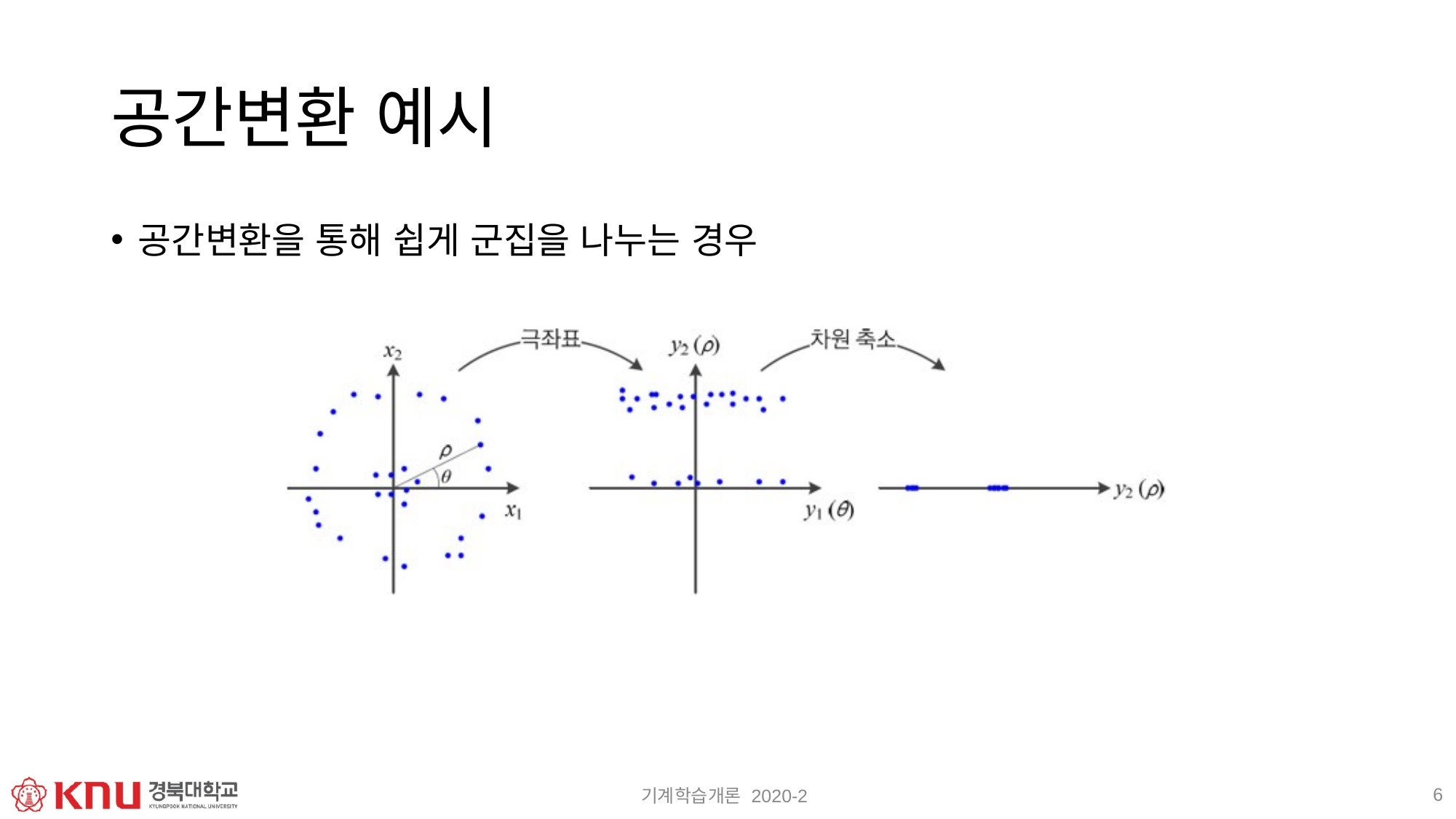

# 공간변환 예시
공간변환을 통해 쉽게 군집을 나누는 경우

6
기계학습개론 2020-2